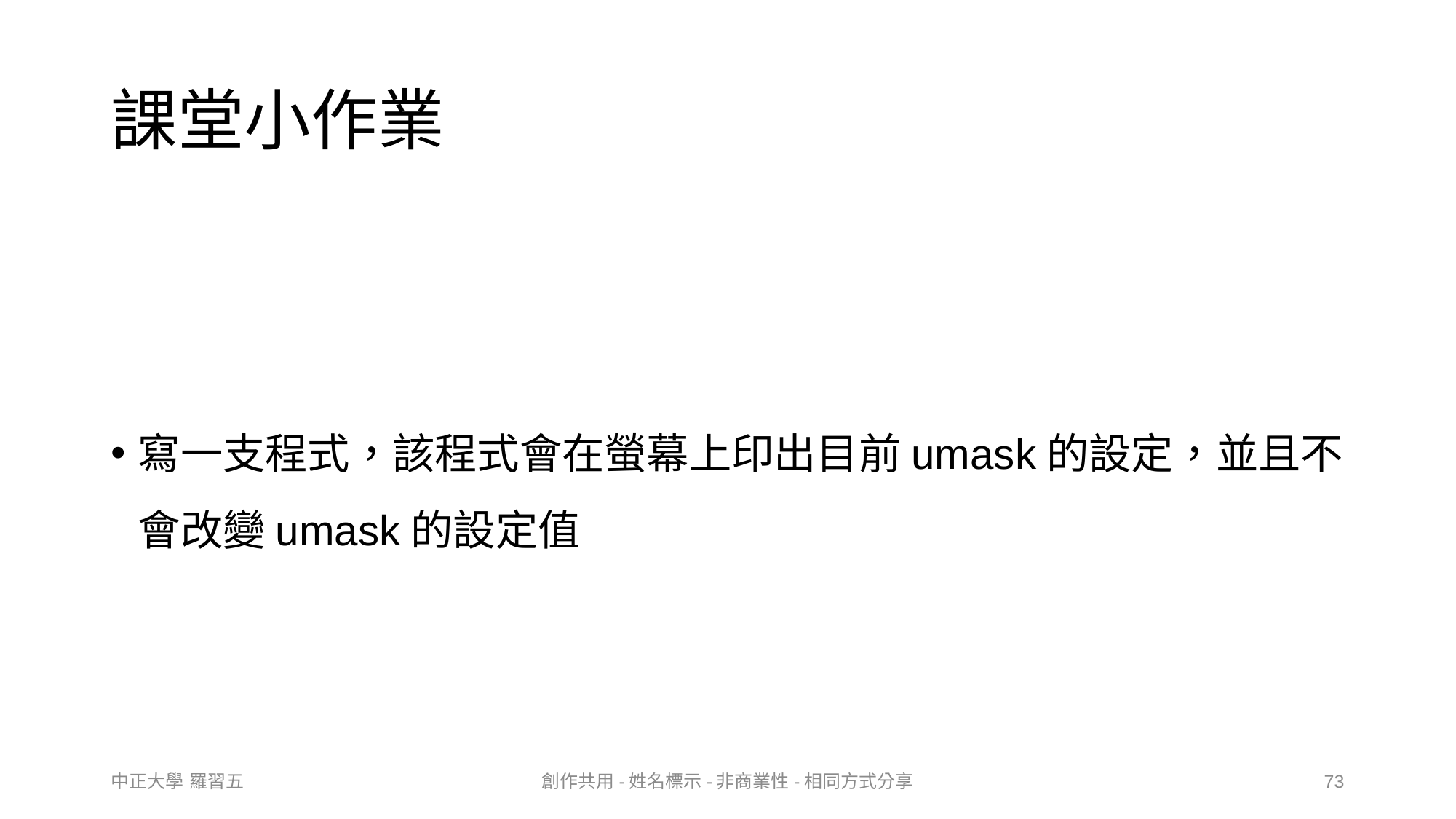

課堂小作業
寫一支程式，該程式會在螢幕上印出目前umask的設定，並且不會改變umask的設定值
中正大學 羅習五
創作共用-姓名標示-非商業性-相同方式分享
73